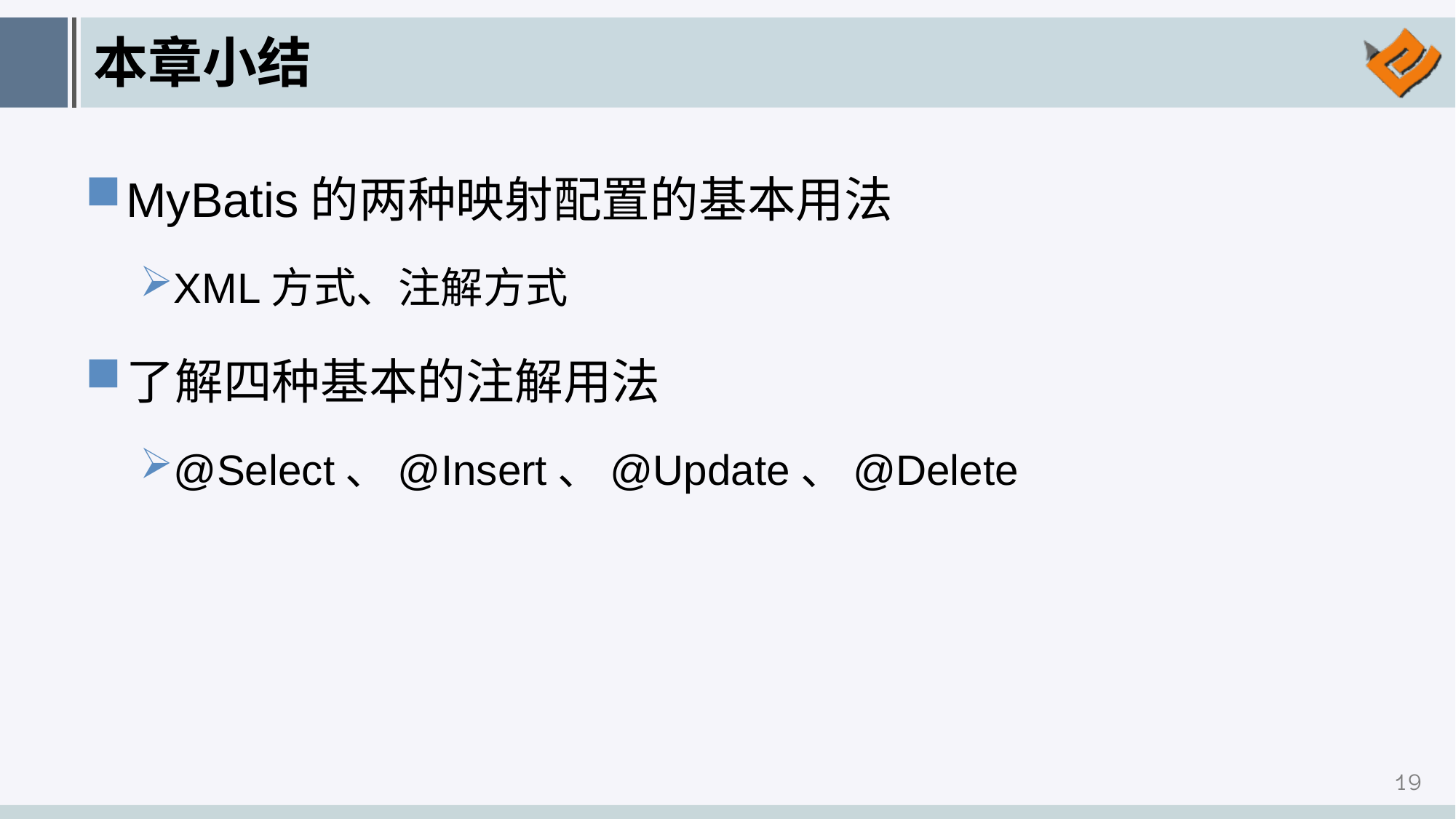

# 本章小结
MyBatis的两种映射配置的基本用法
XML方式、注解方式
了解四种基本的注解用法
@Select、@Insert、@Update、@Delete